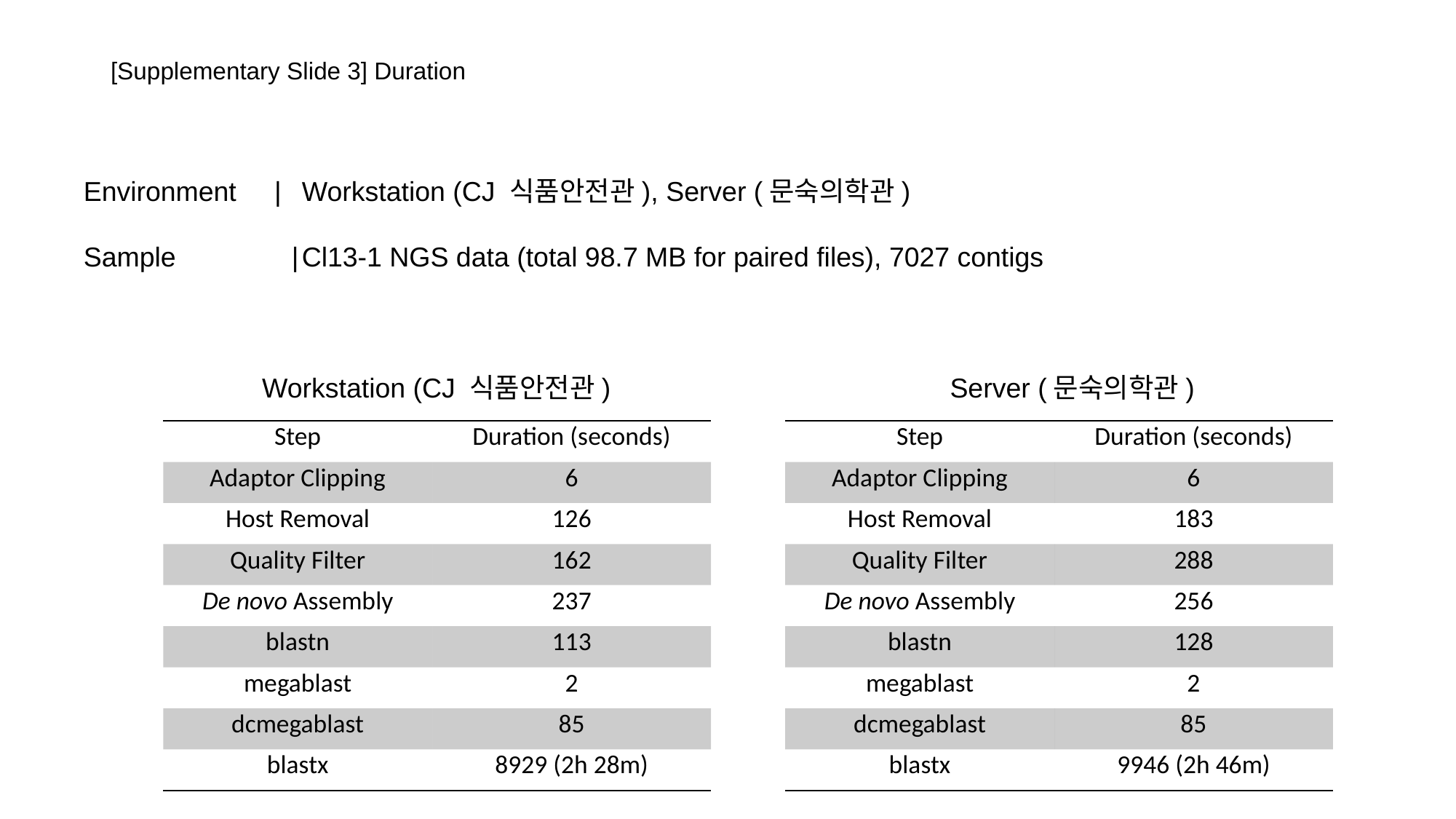

[Supplementary Slide 3] Duration
Environment     | 	Workstation (CJ 식품안전관), Server (문숙의학관)

Sample	             |	Cl13-1 NGS data (total 98.7 MB for paired files), 7027 contigs
Workstation (CJ 식품안전관)
Server (문숙의학관)
| Step | Duration (seconds) |
| --- | --- |
| Adaptor Clipping | 6 |
| Host Removal | 126 |
| Quality Filter | 162 |
| De novo Assembly | 237 |
| blastn | 113 |
| megablast | 2 |
| dcmegablast | 85 |
| blastx | 8929 (2h 28m) |
| Step | Duration (seconds) |
| --- | --- |
| Adaptor Clipping | 6 |
| Host Removal | 183 |
| Quality Filter | 288 |
| De novo Assembly | 256 |
| blastn | 128 |
| megablast | 2 |
| dcmegablast | 85 |
| blastx | 9946 (2h 46m) |